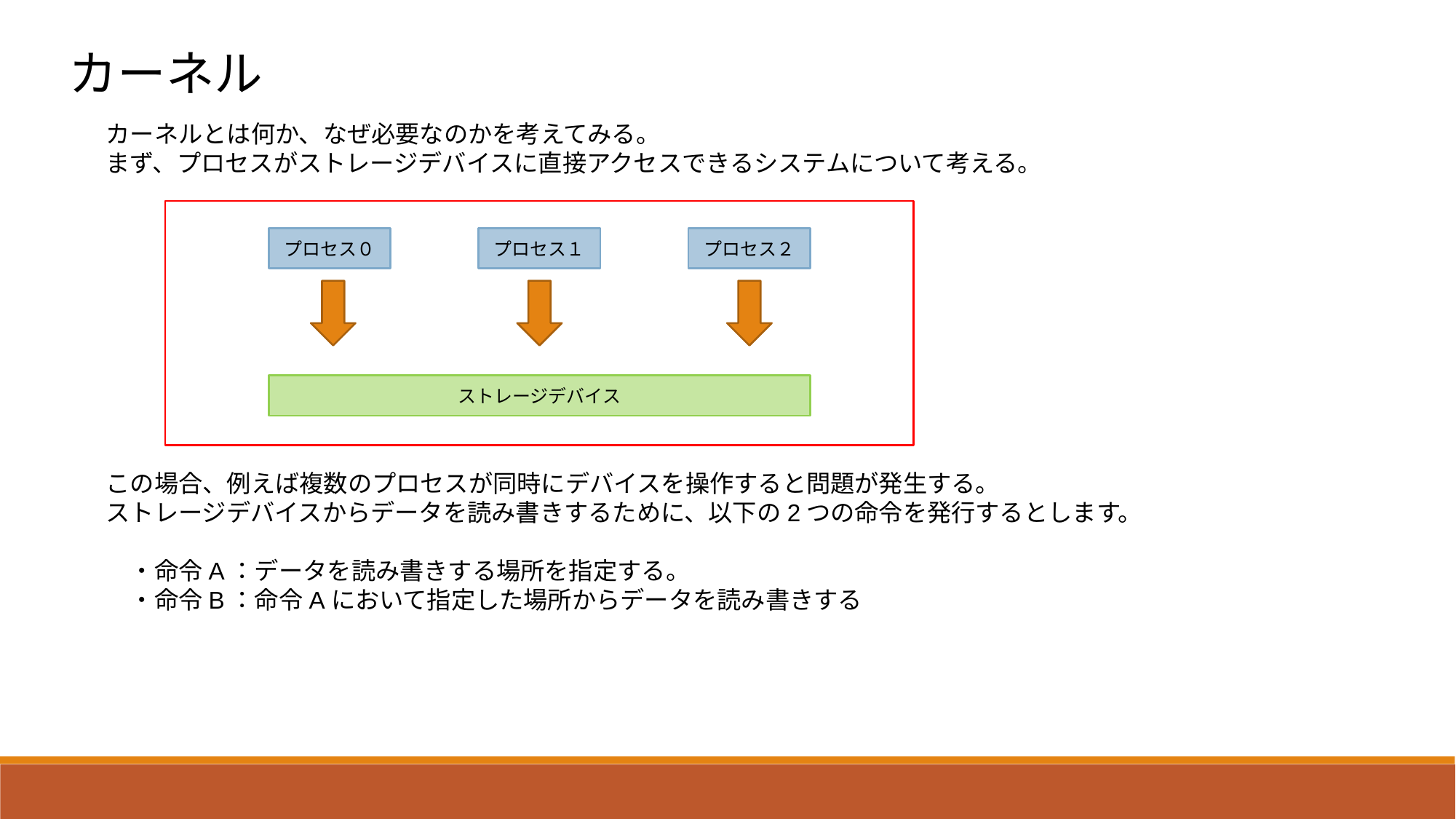

カーネル
カーネルとは何か、なぜ必要なのかを考えてみる。
まず、プロセスがストレージデバイスに直接アクセスできるシステムについて考える。

プロセス０
プロセス１
プロセス２

ストレージデバイス
この場合、例えば複数のプロセスが同時にデバイスを操作すると問題が発生する。
ストレージデバイスからデータを読み書きするために、以下の2つの命令を発行するとします。

　・命令A：データを読み書きする場所を指定する。
　・命令B：命令Aにおいて指定した場所からデータを読み書きする